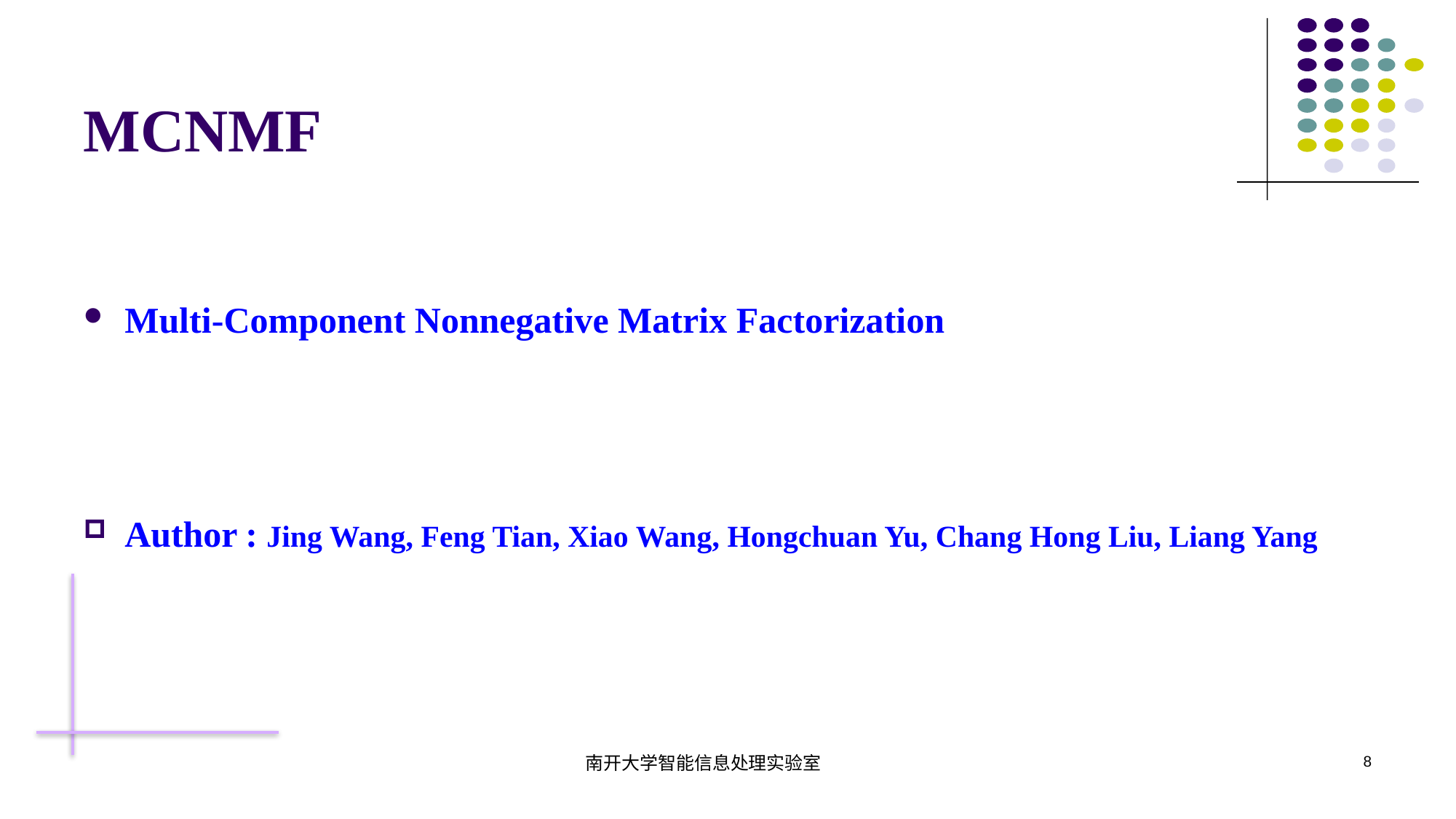

# MCNMF

Multi-Component Nonnegative Matrix Factorization

Author : Jing Wang, Feng Tian, Xiao Wang, Hongchuan Yu, Chang Hong Liu, Liang Yang
南开大学智能信息处理实验室
8